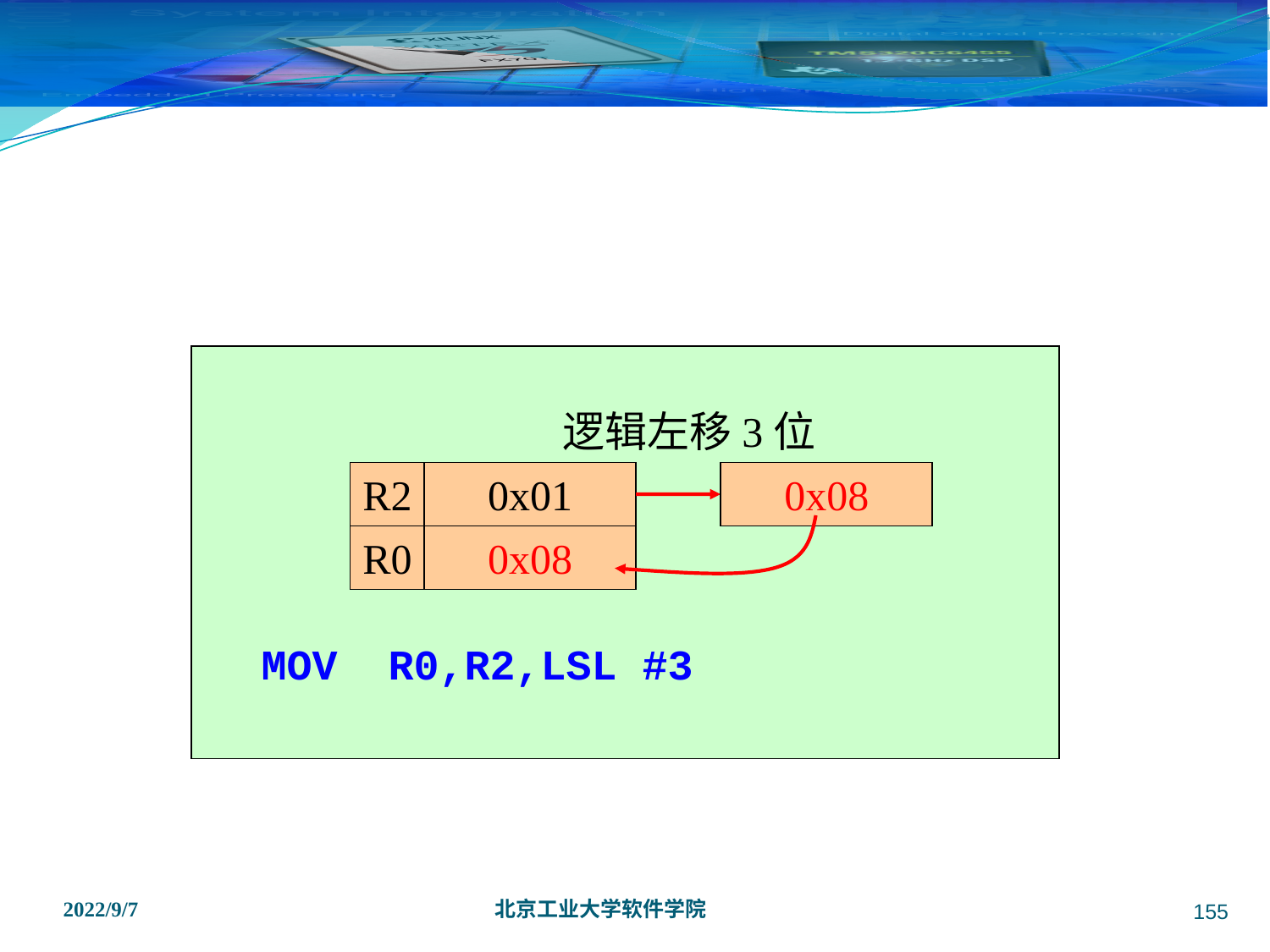

#

R2
0x01
R0
0x55
逻辑左移3位
0x08

0x08
MOV  R0,R2,LSL #3